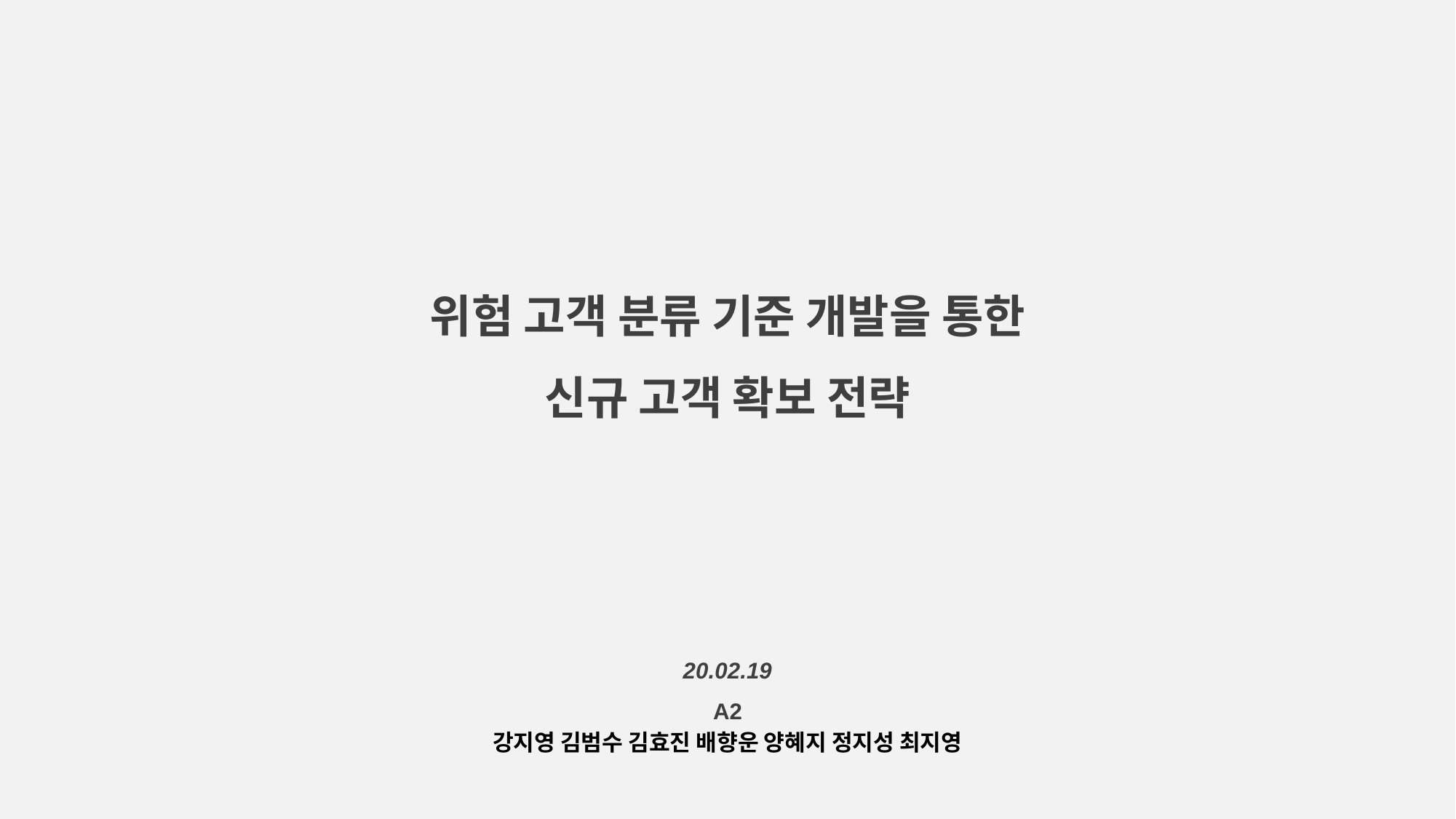

위험 고객 분류 기준 개발을 통한
신규 고객 확보 전략

20.02.19
A2
강지영 김범수 김효진 배향운 양혜지 정지성 최지영